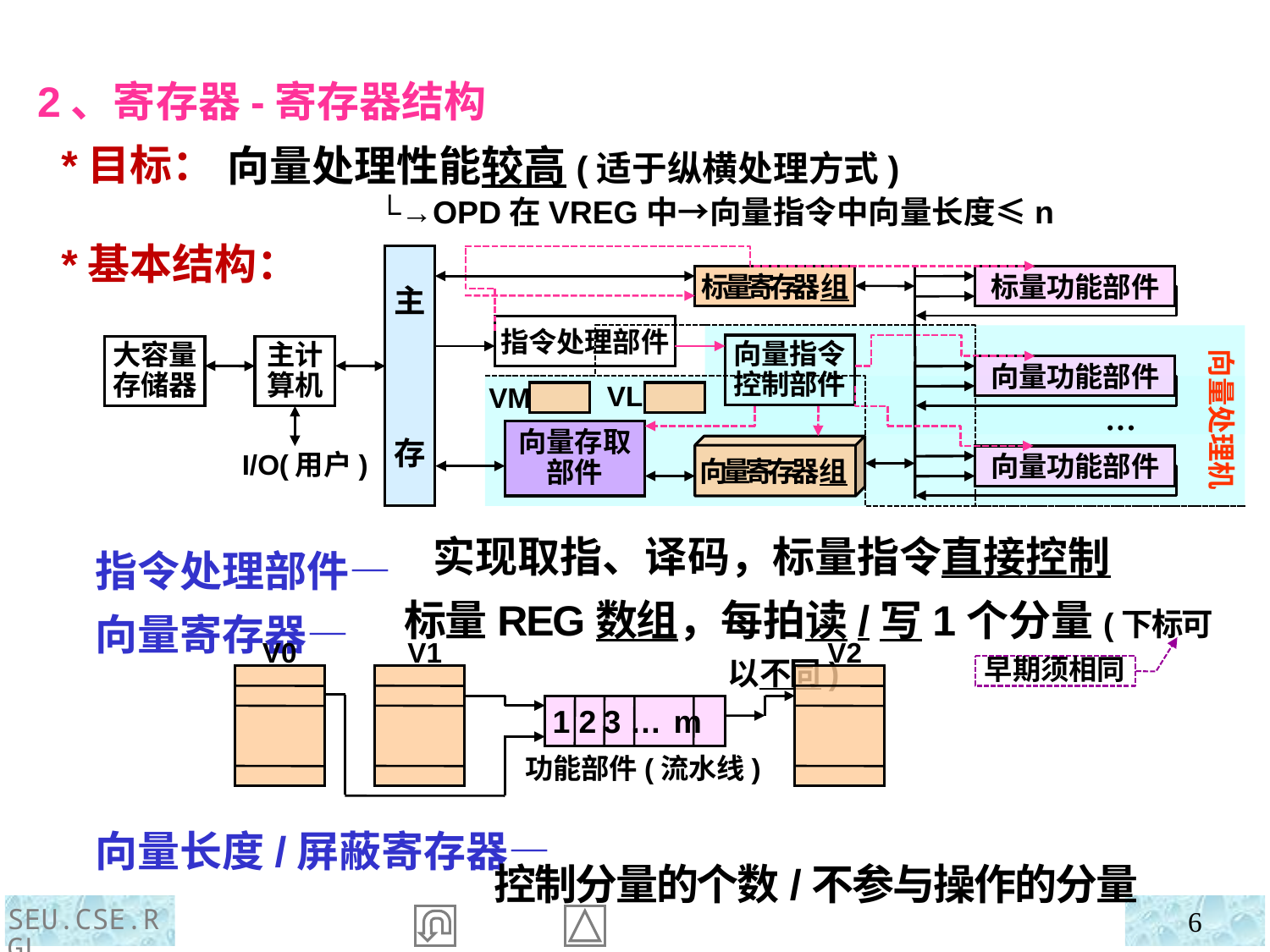

2、寄存器-寄存器结构
  *目标：

  *基本结构：

     指令处理部件—
     向量寄存器—

     向量长度/屏蔽寄存器—
向量处理性能较高(适于纵横处理方式)
                 └→OPD在VREG中→向量指令中向量长度≤n
主

存
标量寄存器组
标量功能部件
指令处理部件

向量指令
控制部件
主计
算机
大容量
存储器
向量处理机
向量功能部件

VL

VM
···
向量存取
部件
向量寄存器组
向量功能部件
I/O(用户)
  实现取指、译码，标量指令直接控制
标量REG数组，每拍读/写1个分量(下标可以不同)

          控制分量的个数/不参与操作的分量
V0
V1
V2

早期须相同
1 2 3 …  m
功能部件(流水线)
SEU.CSE.RGL
6